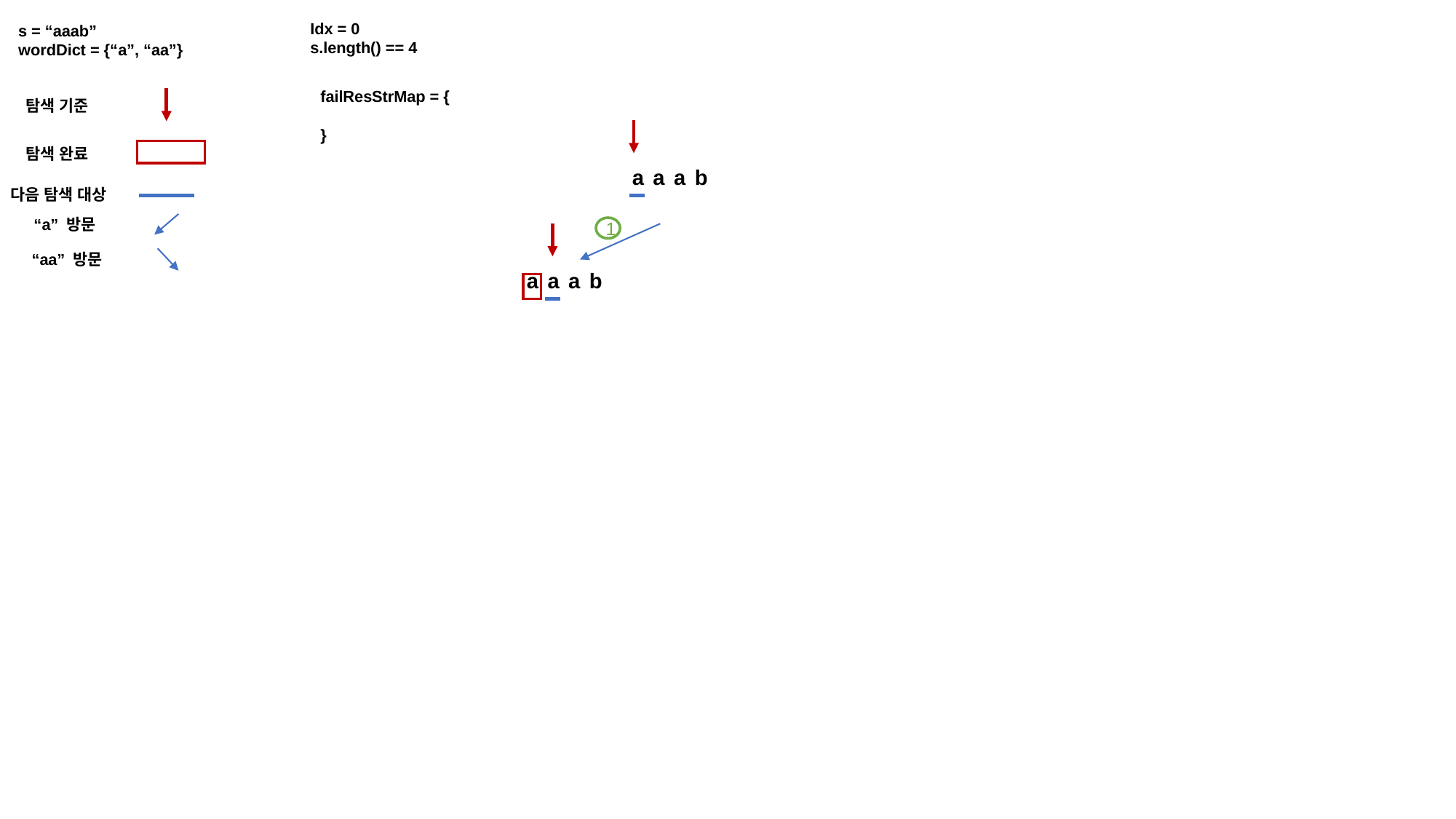

Idx = 0
s.length() == 4
s = “aaab”
wordDict = {“a”, “aa”}
failResStrMap = {

}
탐색 기준
탐색 완료

aaab
다음 탐색 대상
“a” 방문
1
“aa” 방문
aaab